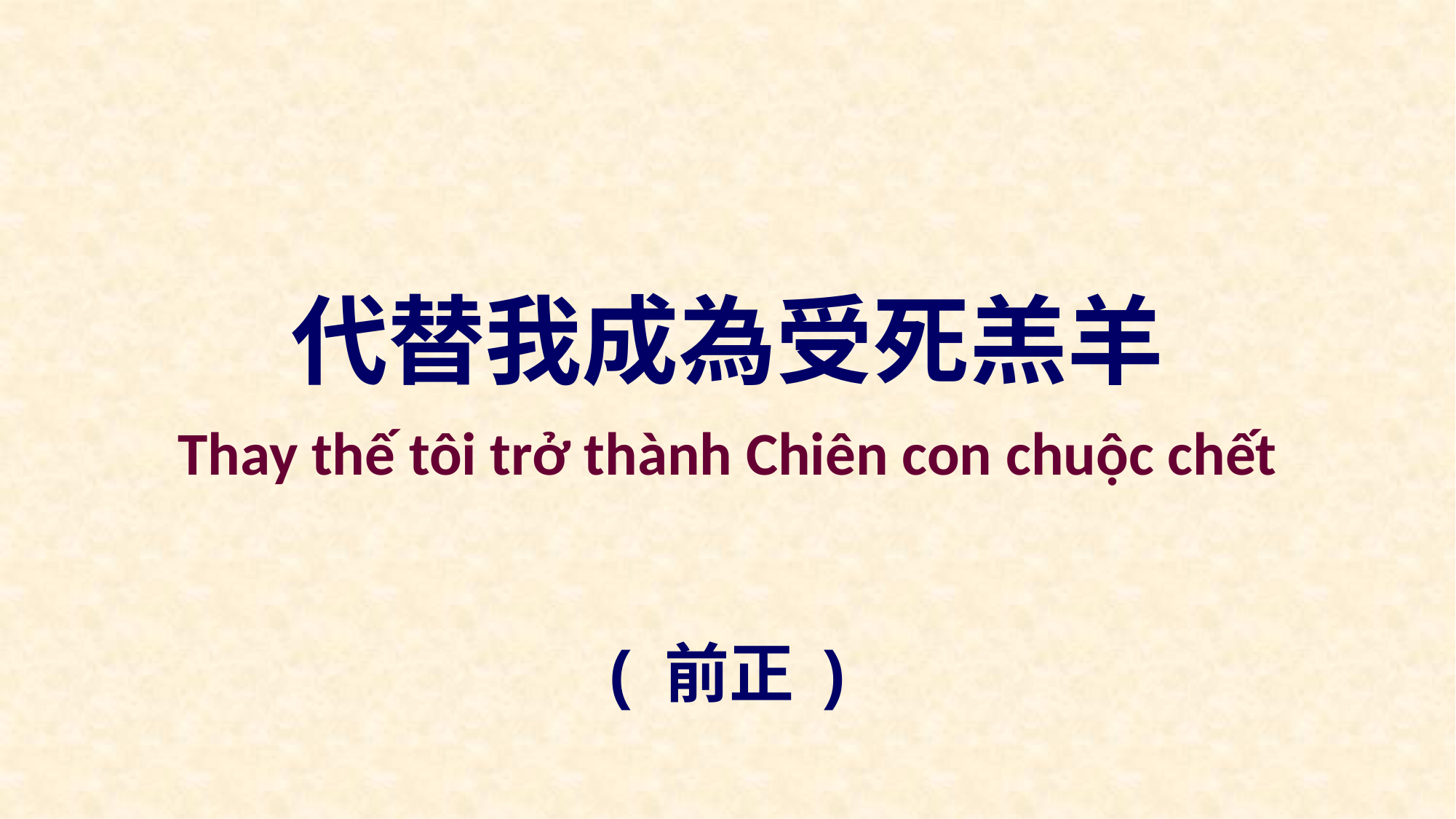

代替我成為受死羔羊
Thay thế tôi trở thành Chiên con chuộc chết
( 前正 )